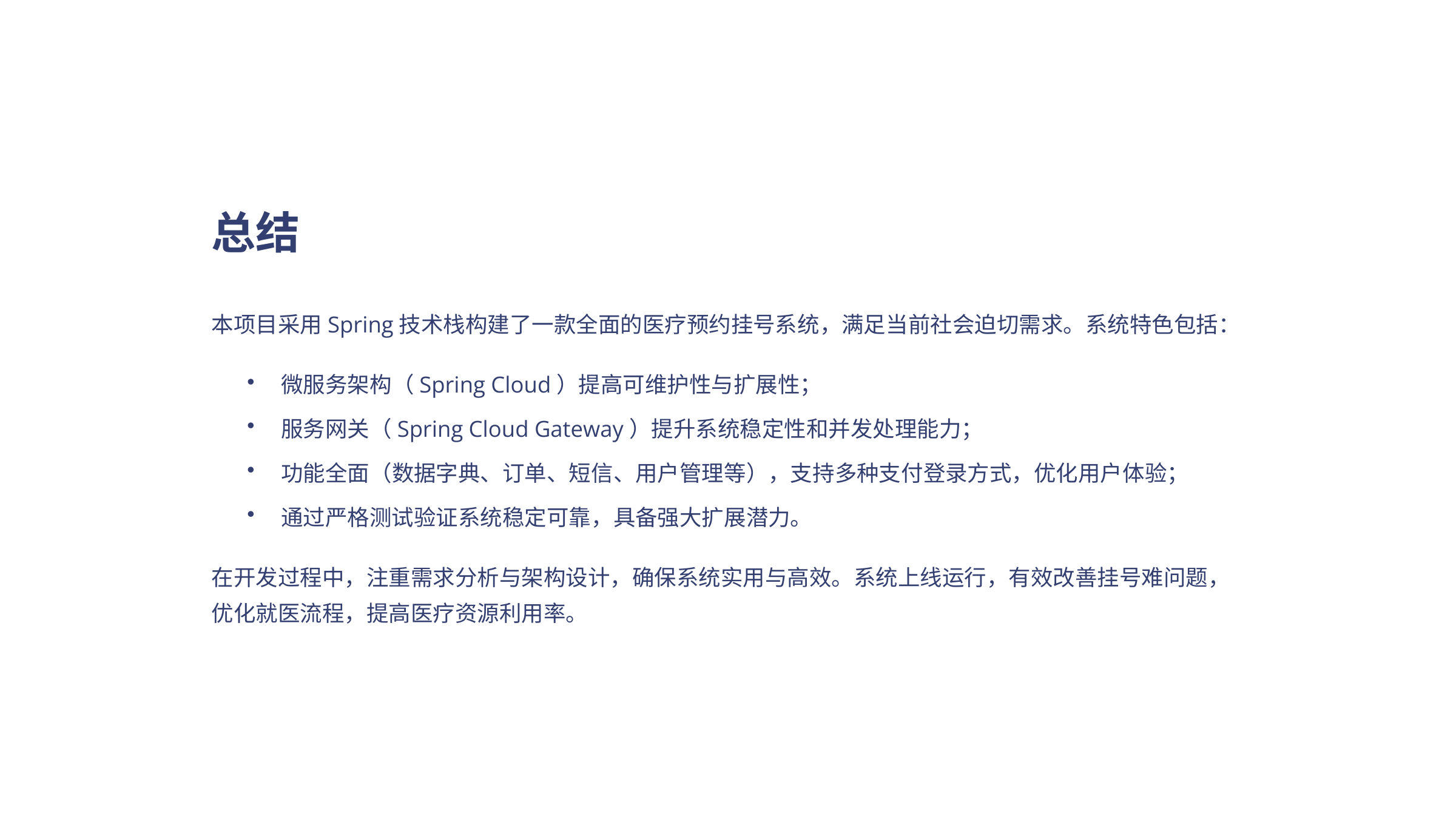

总结
本项目采用Spring技术栈构建了一款全面的医疗预约挂号系统，满足当前社会迫切需求。系统特色包括：
微服务架构（Spring Cloud）提高可维护性与扩展性；
服务网关（Spring Cloud Gateway）提升系统稳定性和并发处理能力；
功能全面（数据字典、订单、短信、用户管理等），支持多种支付登录方式，优化用户体验；
通过严格测试验证系统稳定可靠，具备强大扩展潜力。
在开发过程中，注重需求分析与架构设计，确保系统实用与高效。系统上线运行，有效改善挂号难问题，优化就医流程，提高医疗资源利用率。